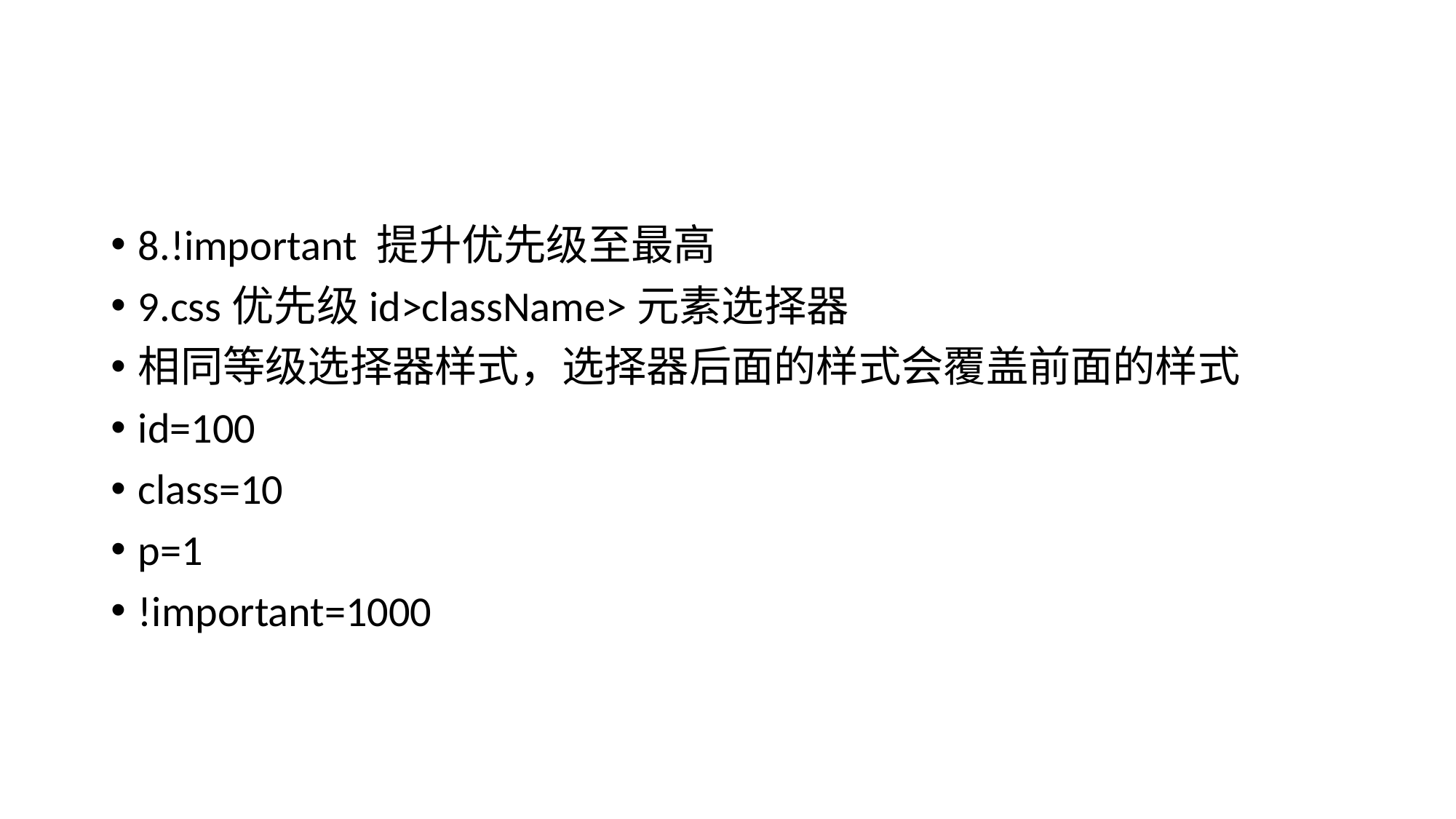

#
8.!important 提升优先级至最高
9.css优先级id>className>元素选择器
相同等级选择器样式，选择器后面的样式会覆盖前面的样式
id=100
class=10
p=1
!important=1000